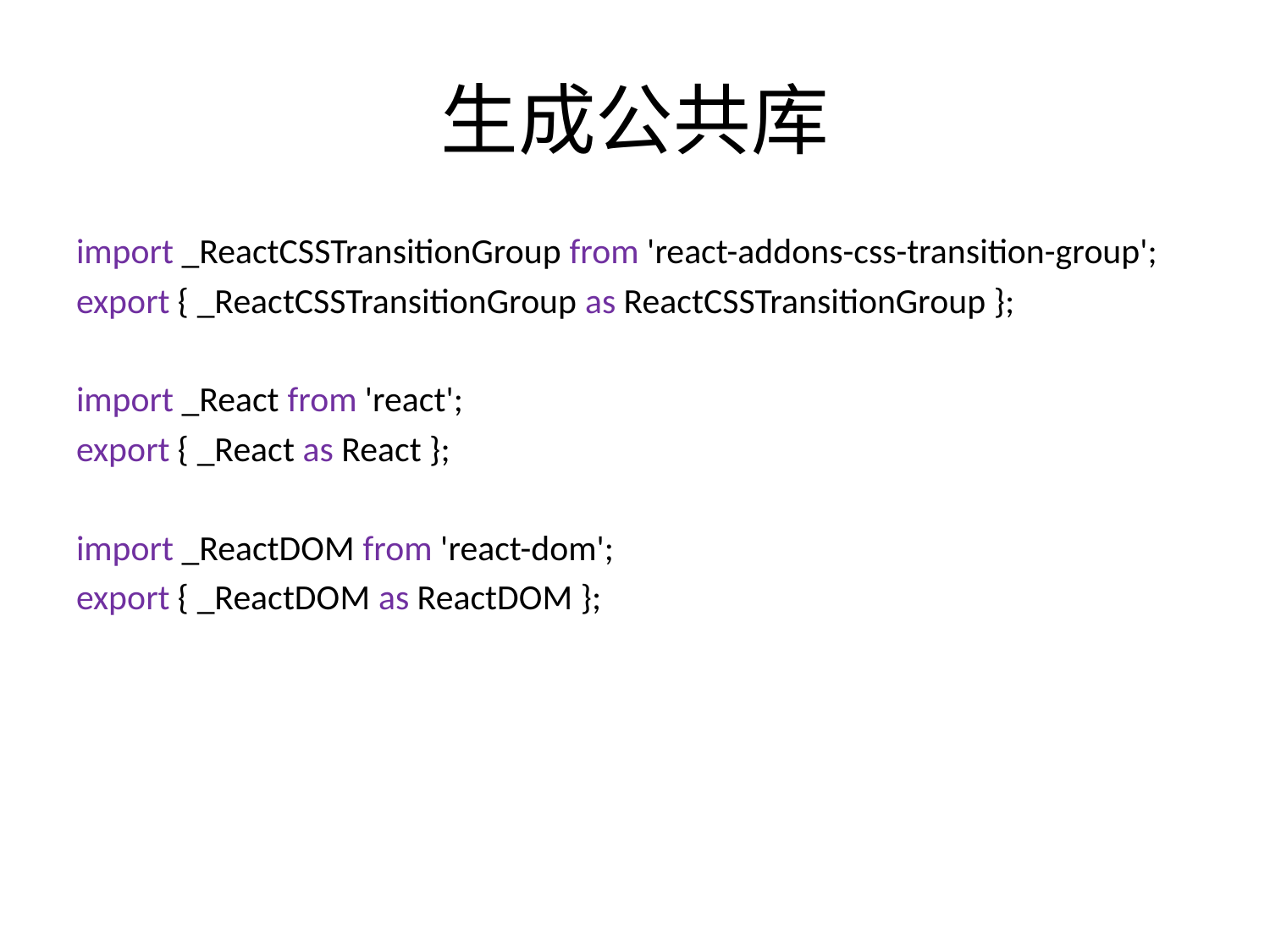

# 生成公共库
import _ReactCSSTransitionGroup from 'react-addons-css-transition-group';
export { _ReactCSSTransitionGroup as ReactCSSTransitionGroup };

import _React from 'react';
export { _React as React };

import _ReactDOM from 'react-dom';
export { _ReactDOM as ReactDOM };